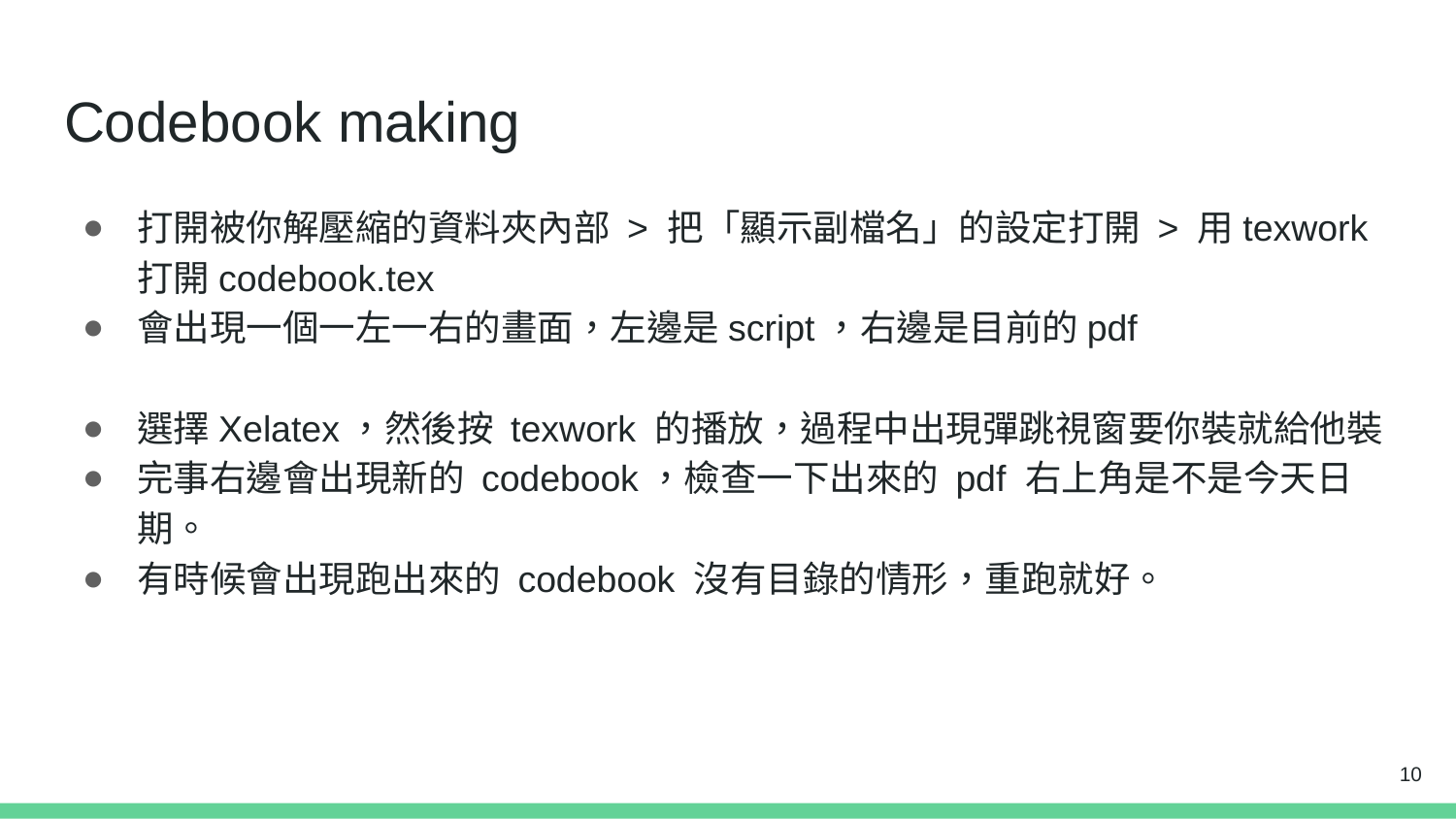

# Codebook making
打開被你解壓縮的資料夾內部 > 把「顯示副檔名」的設定打開 > 用texwork打開codebook.tex
會出現一個一左一右的畫面，左邊是script，右邊是目前的pdf

選擇Xelatex，然後按 texwork 的播放，過程中出現彈跳視窗要你裝就給他裝
完事右邊會出現新的 codebook，檢查一下出來的 pdf 右上角是不是今天日期。
有時候會出現跑出來的 codebook 沒有目錄的情形，重跑就好。

10